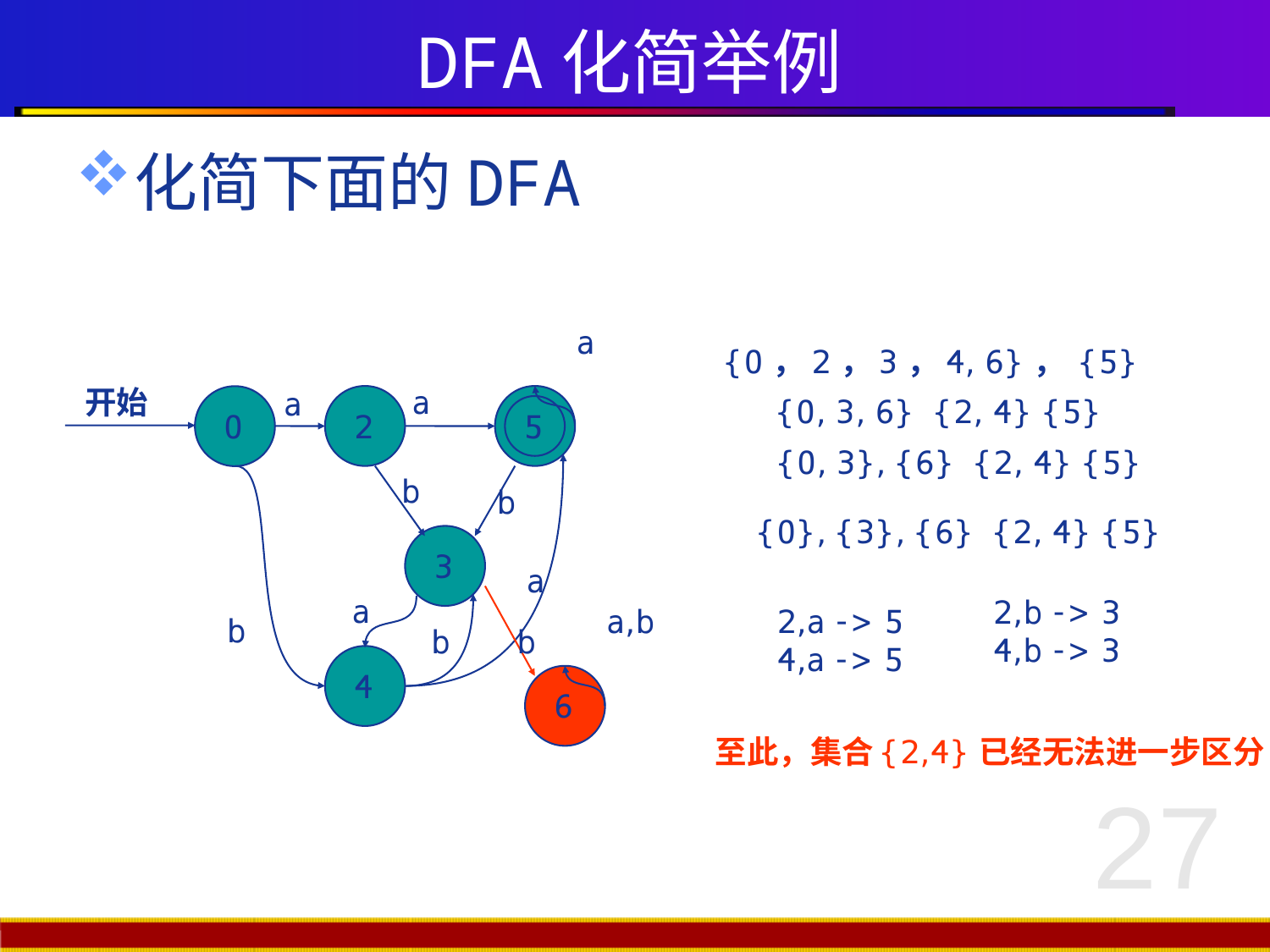

# DFA化简举例
化简下面的DFA
a
{0，2，3，4, 6}， {5}
开始
a
a
{0, 3, 6}  {2, 4} {5}
2

0
5

{0, 3}, {6}  {2, 4} {5}
b

b
{0}, {3}, {6}  {2, 4} {5}
3
a
a
2,b -> 3
4,b -> 3

2,a -> 5
4,a -> 5
a,b
b
b
b
4
6
至此，集合{2,4}已经无法进一步区分
27